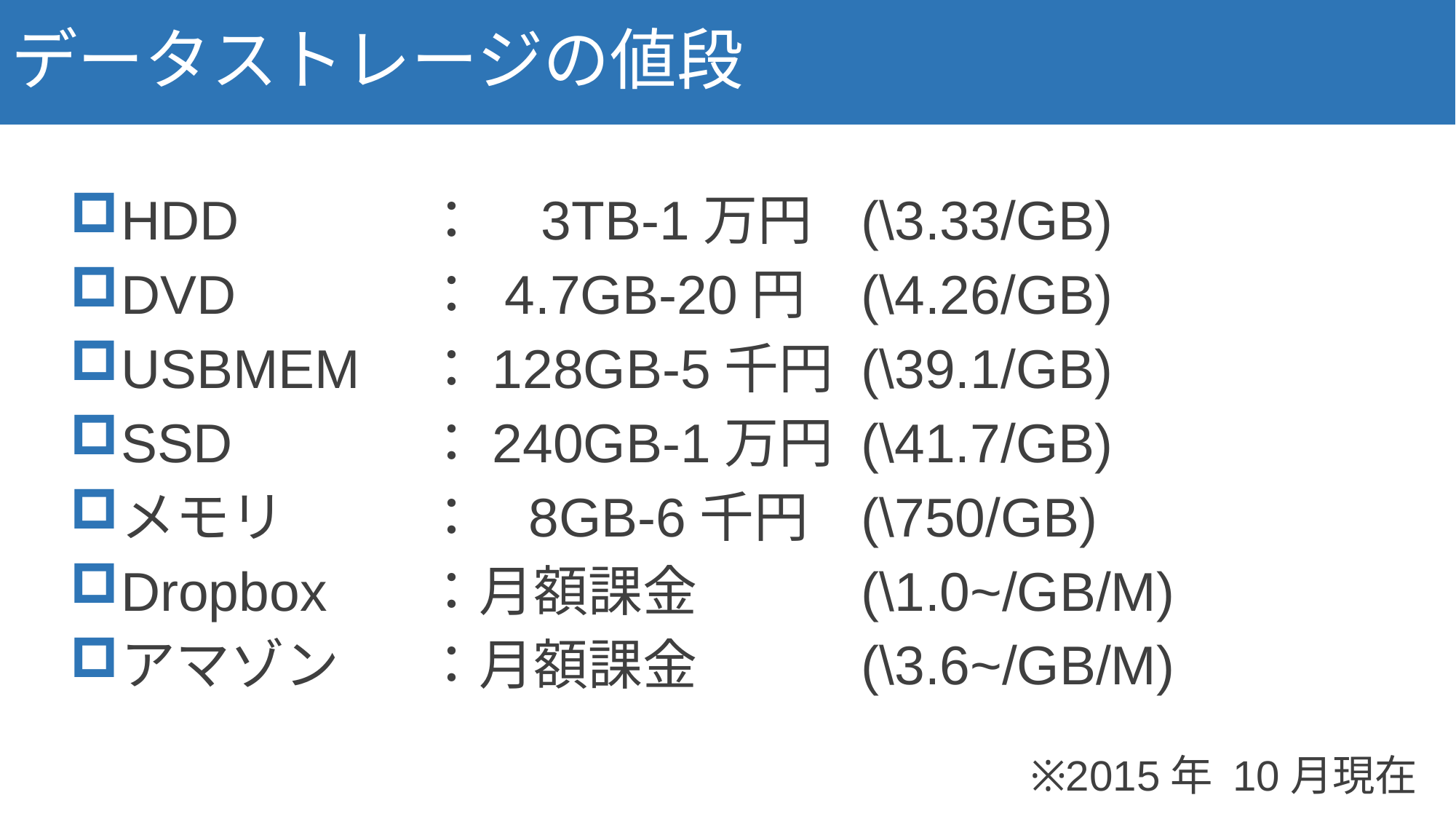

# データストレージの値段
10
HDD		：    3TB-1万円  	(\3.33/GB)
DVD		： 4.7GB-20円	(\4.26/GB)
USBMEM	：128GB-5千円 	(\39.1/GB)
SSD		：240GB-1万円 	(\41.7/GB)
メモリ		：   8GB-6千円	(\750/GB)
Dropbox	：月額課金		(\1.0~/GB/M)
アマゾン	：月額課金		(\3.6~/GB/M)
※2015年 10月現在